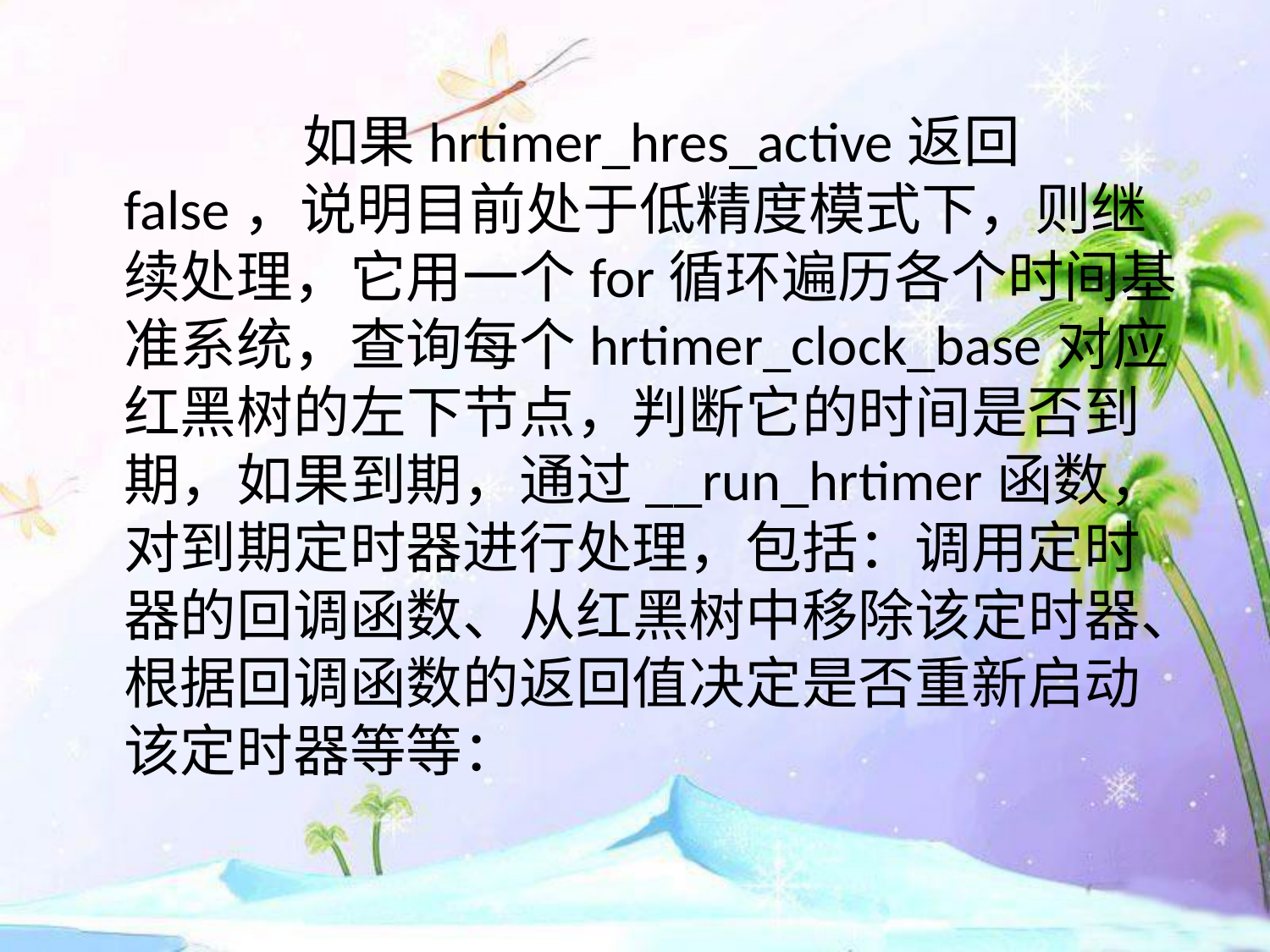

如果hrtimer_hres_active返回false，说明目前处于低精度模式下，则继续处理，它用一个for循环遍历各个时间基准系统，查询每个hrtimer_clock_base对应红黑树的左下节点，判断它的时间是否到期，如果到期，通过__run_hrtimer函数，对到期定时器进行处理，包括：调用定时器的回调函数、从红黑树中移除该定时器、根据回调函数的返回值决定是否重新启动该定时器等等：